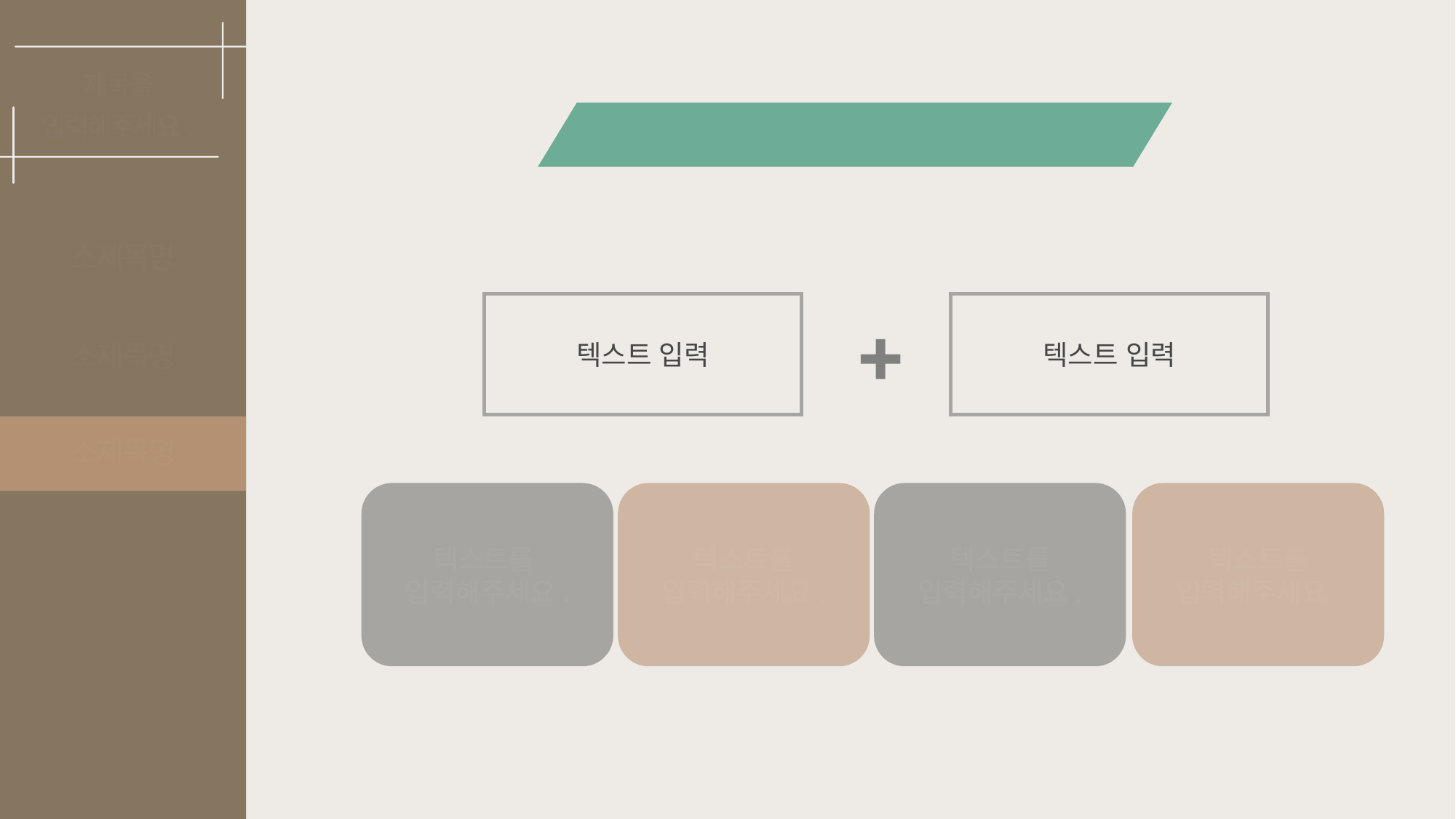

제목을

소제목을 입력해주세요.
입력해주세요.
소제목명
텍스트 입력
텍스트 입력
소제목명

소제목명
텍스트를
입력해주세요.
텍스트를
입력해주세요.
텍스트를
입력해주세요.
텍스트를
입력해주세요.